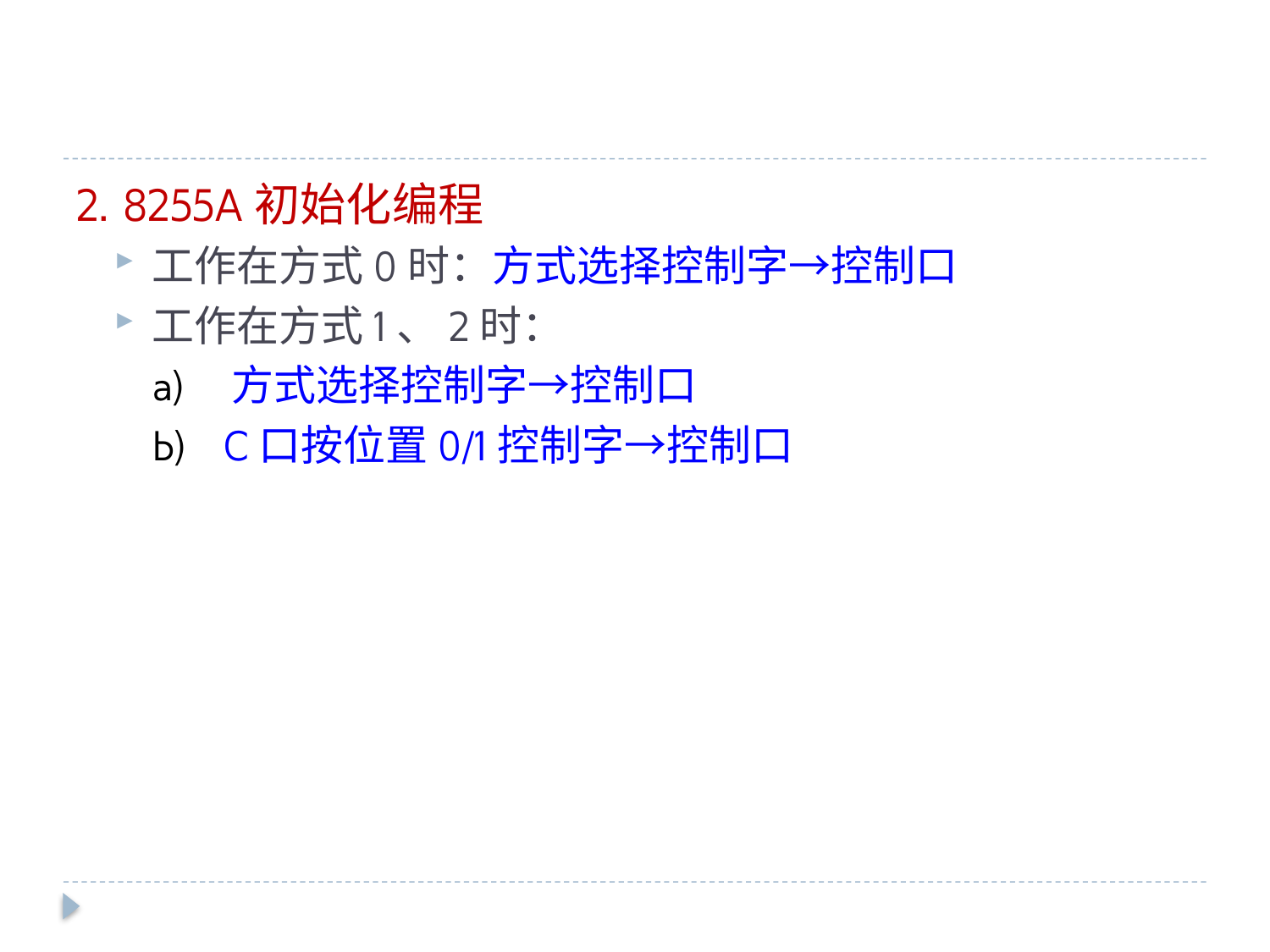

2. 8255A初始化编程
工作在方式0时：方式选择控制字→控制口
工作在方式1、2时：
a)   方式选择控制字→控制口
b)   C口按位置0/1控制字→控制口